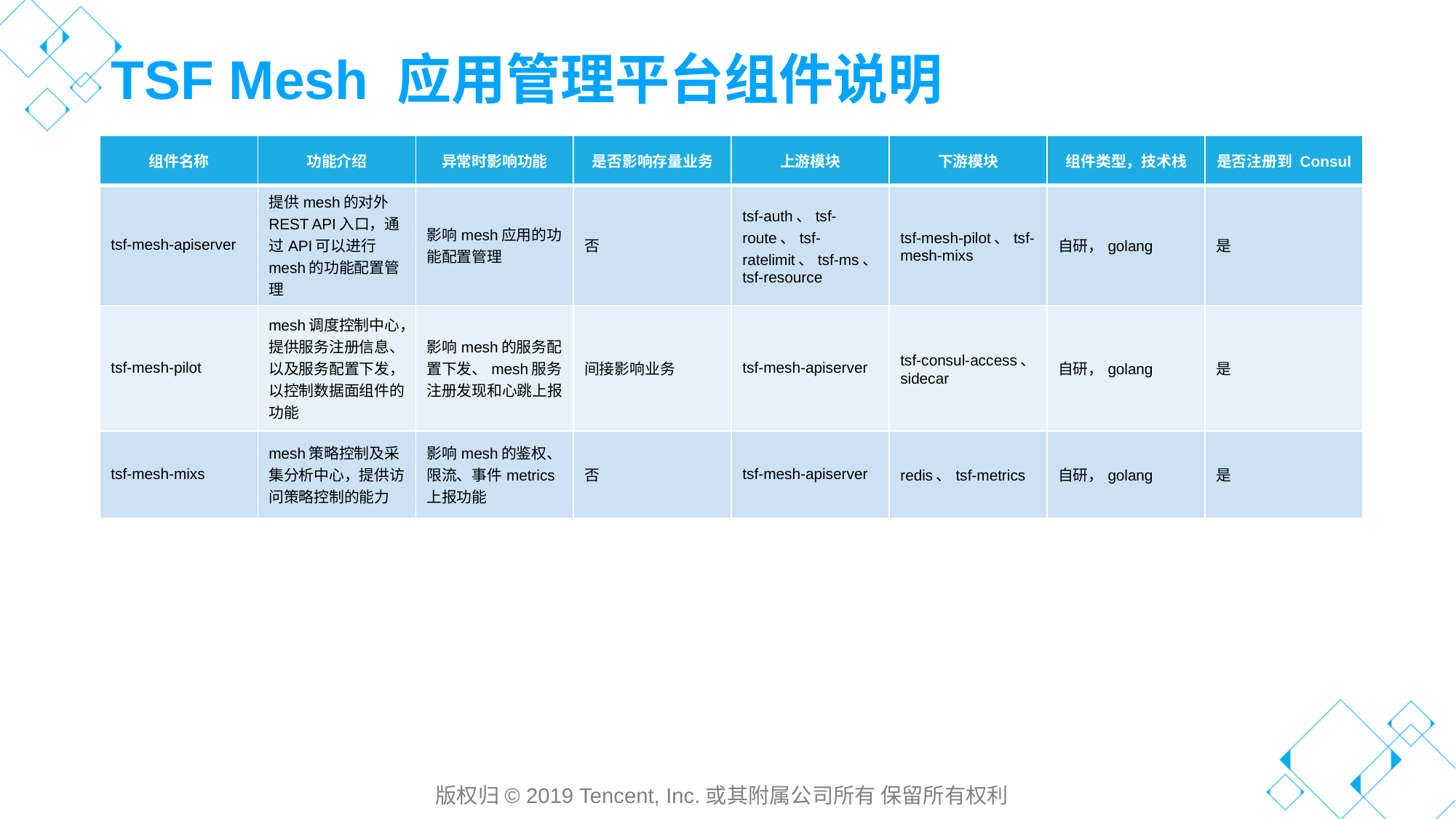

# TSF Mesh 应用管理平台组件说明
| 组件名称 | 功能介绍 | 异常时影响功能 | 是否影响存量业务 | 上游模块 | 下游模块 | 组件类型，技术栈 | 是否注册到 Consul |
| --- | --- | --- | --- | --- | --- | --- | --- |
| tsf-mesh-apiserver | 提供mesh的对外REST API入口，通过API可以进行mesh的功能配置管理 | 影响mesh应用的功能配置管理 | 否 | tsf-auth、tsf-route、tsf-ratelimit、tsf-ms、tsf-resource | tsf-mesh-pilot、tsf-mesh-mixs | 自研，golang | 是 |
| tsf-mesh-pilot | mesh调度控制中心，提供服务注册信息、以及服务配置下发，以控制数据面组件的功能 | 影响mesh的服务配置下发、mesh服务注册发现和心跳上报 | 间接影响业务 | tsf-mesh-apiserver | tsf-consul-access、sidecar | 自研，golang | 是 |
| tsf-mesh-mixs | mesh策略控制及采集分析中心，提供访问策略控制的能力 | 影响mesh的鉴权、限流、事件metrics上报功能 | 否 | tsf-mesh-apiserver | redis、tsf-metrics | 自研，golang | 是 |